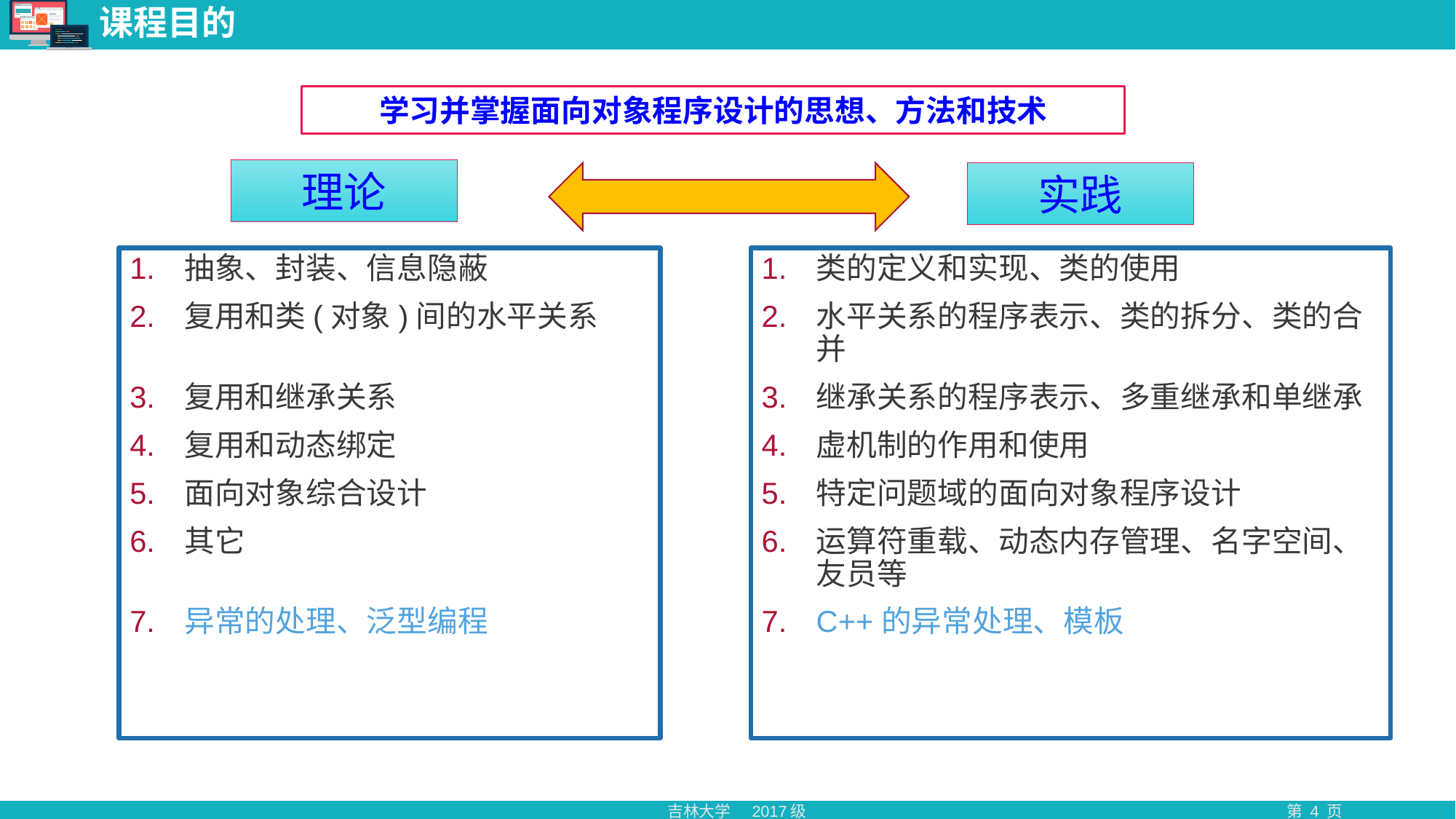

# 课程目的
学习并掌握面向对象程序设计的思想、方法和技术
理论

实践
抽象、封装、信息隐蔽
复用和类(对象)间的水平关系
复用和继承关系
复用和动态绑定
面向对象综合设计
其它
异常的处理、泛型编程
类的定义和实现、类的使用
水平关系的程序表示、类的拆分、类的合并
继承关系的程序表示、多重继承和单继承
虚机制的作用和使用
特定问题域的面向对象程序设计
运算符重载、动态内存管理、名字空间、友员等
C++的异常处理、模板